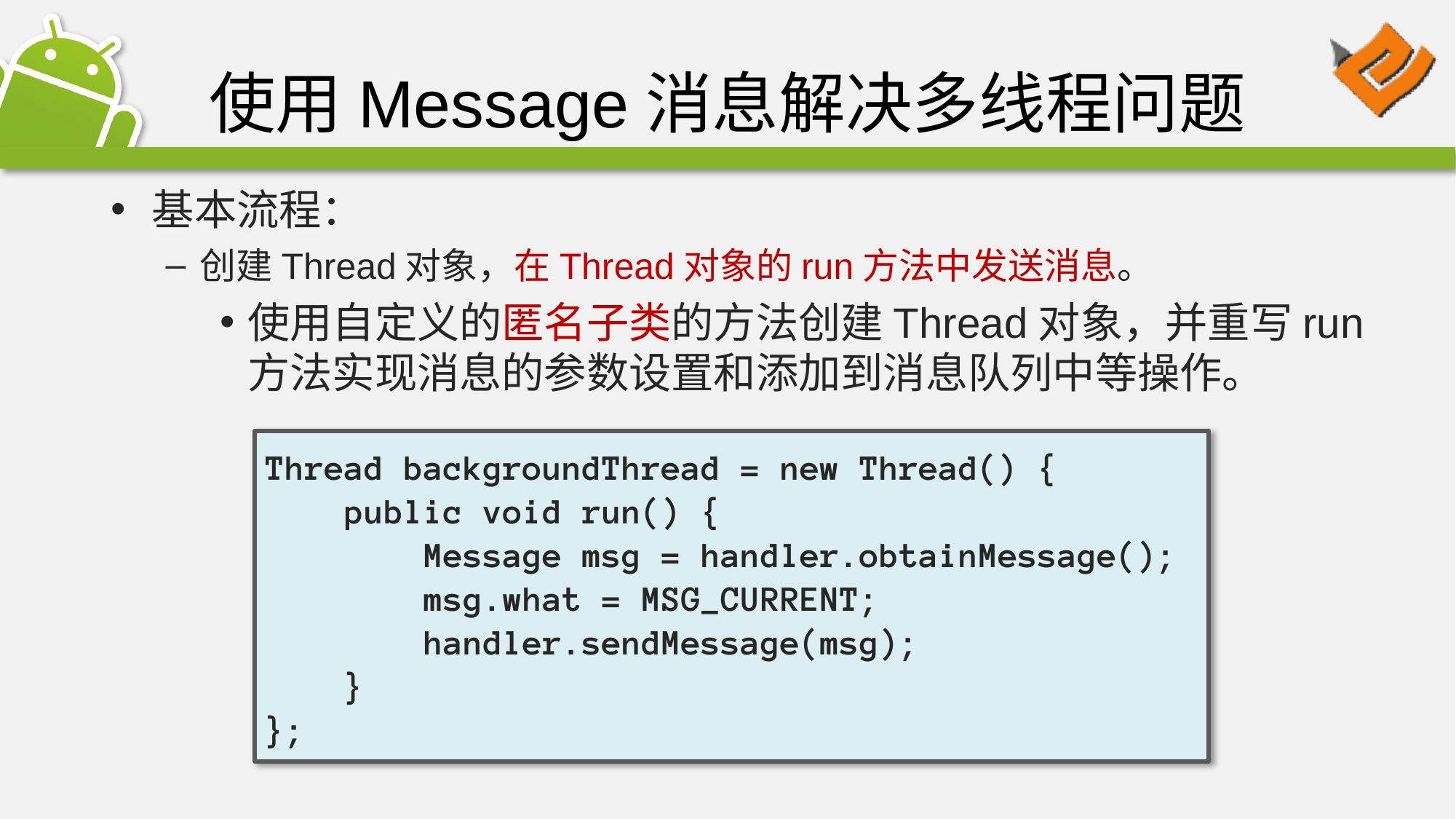

# 使用Message消息解决多线程问题
基本流程：
创建Thread对象，在Thread对象的run方法中发送消息。
使用自定义的匿名子类的方法创建Thread对象，并重写run方法实现消息的参数设置和添加到消息队列中等操作。
Thread backgroundThread = new Thread() {
    public void run() {
        Message msg = handler.obtainMessage();
        msg.what = MSG_CURRENT;
        handler.sendMessage(msg);
    }
};